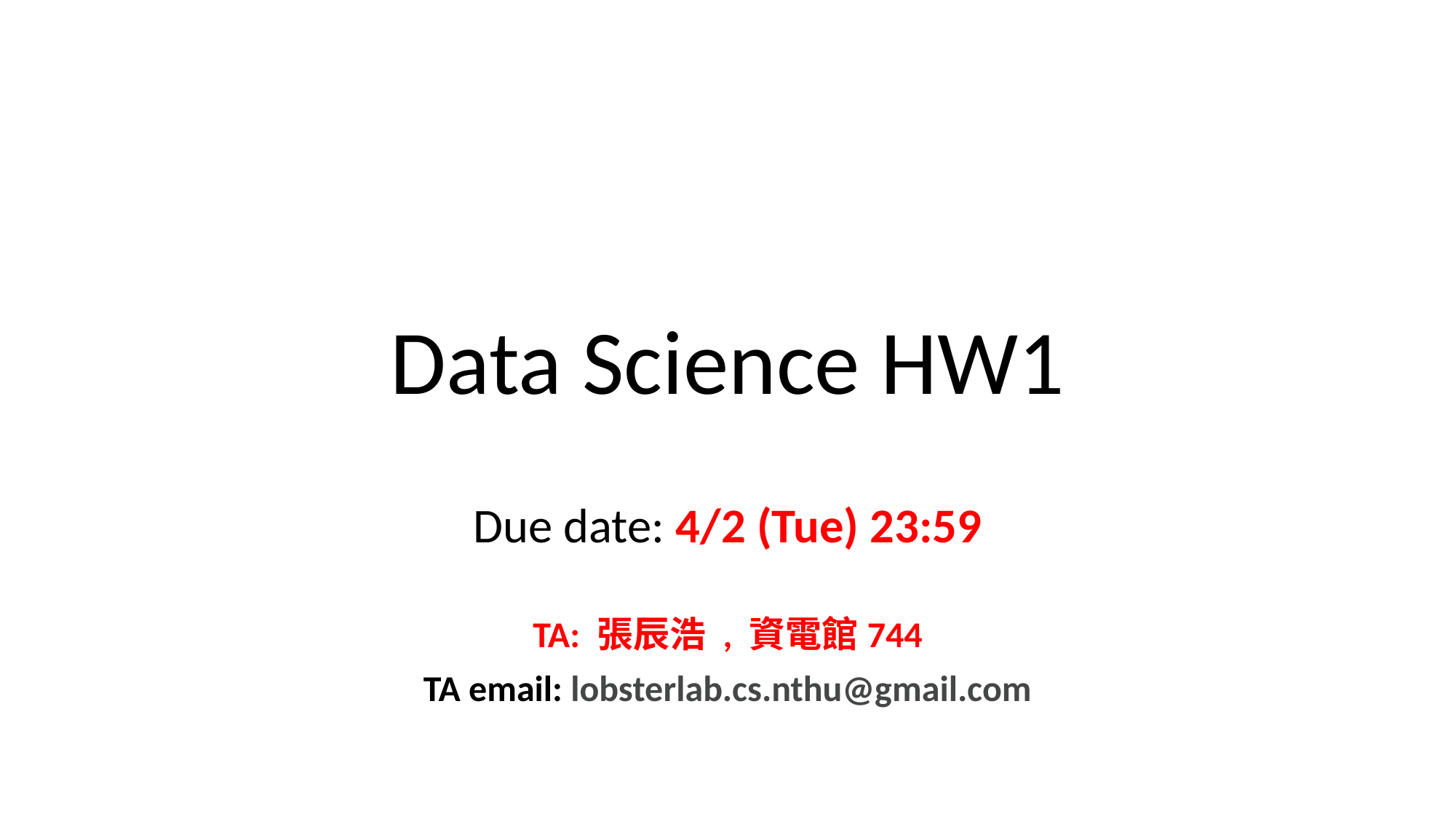

# Data Science HW1
Due date: 4/2 (Tue) 23:59
TA: 張辰浩 , 資電館744
TA email: lobsterlab.cs.nthu@gmail.com